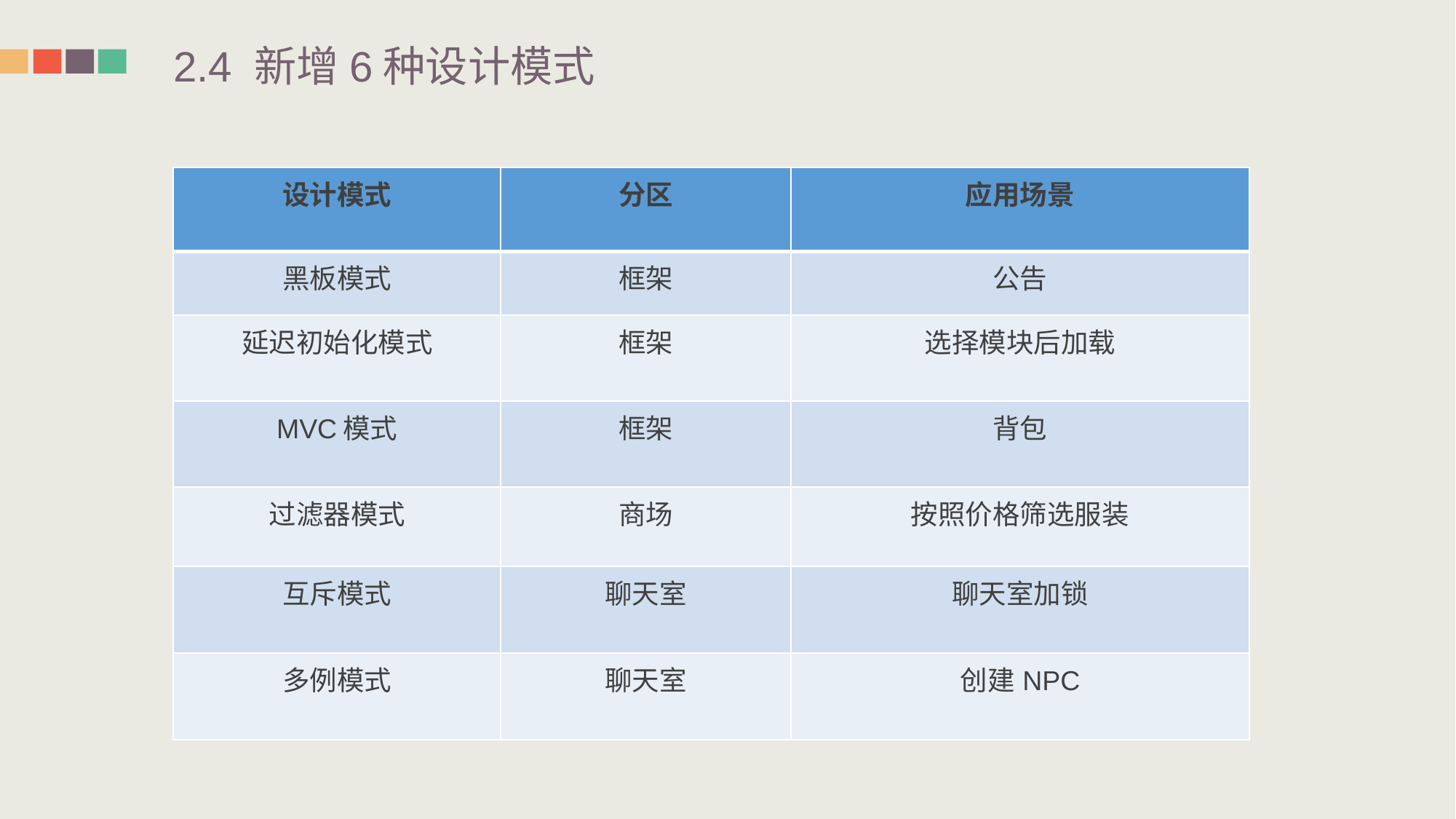

2.4 新增6种设计模式

| 设计模式 | 分区 | 应用场景 |
| --- | --- | --- |
| 黑板模式 | 框架 | 公告 |
| 延迟初始化模式 | 框架 | 选择模块后加载 |
| MVC模式 | 框架 | 背包 |
| 过滤器模式 | 商场 | 按照价格筛选服装 |
| 互斥模式 | 聊天室 | 聊天室加锁 |
| 多例模式 | 聊天室 | 创建NPC |